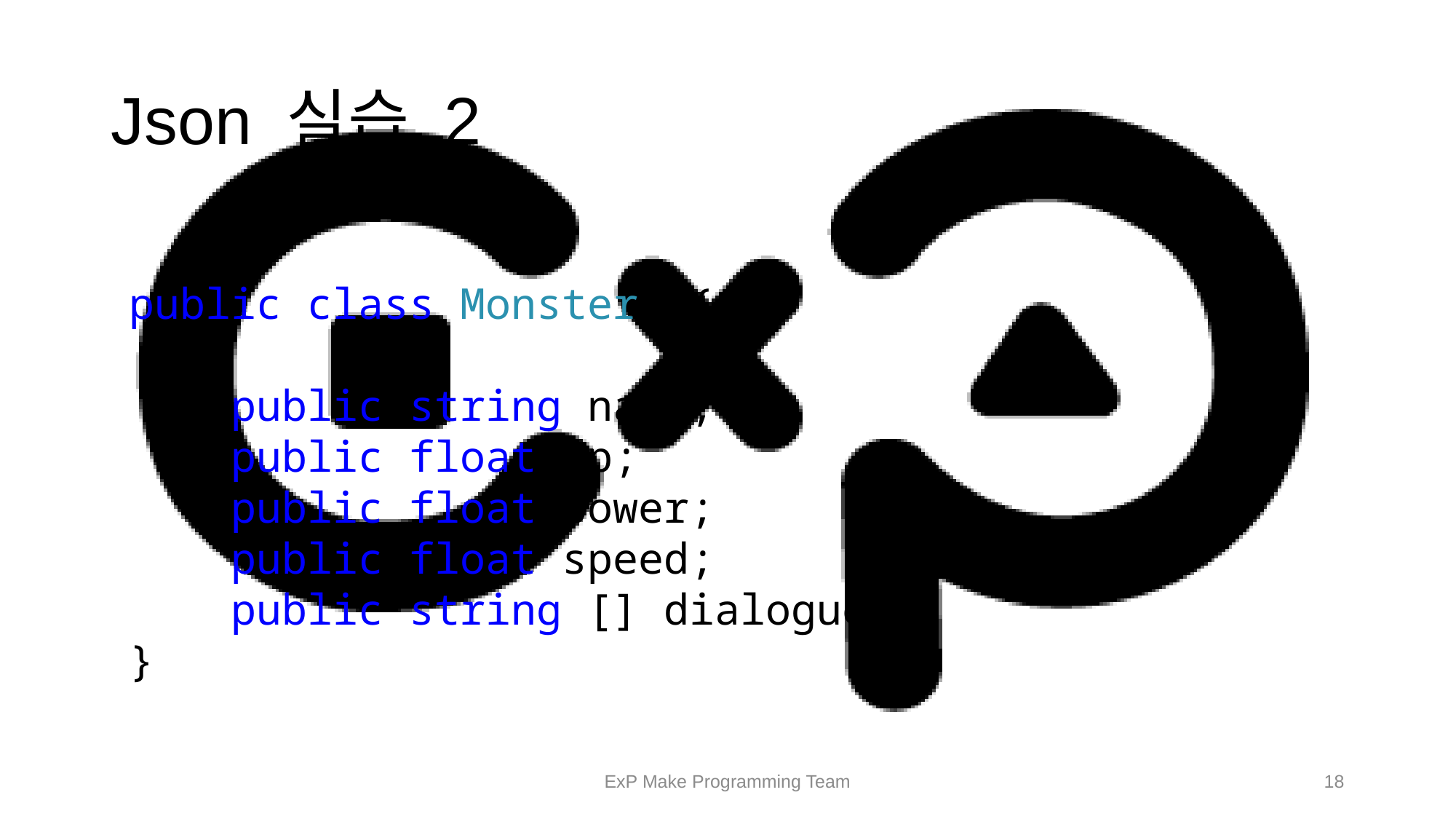

# Json 실습 2
public class Monster  {

    public string name;
    public float hp;
    public float power;
    public float speed;
    public string [] dialogue;
}
ExP Make Programming Team
18